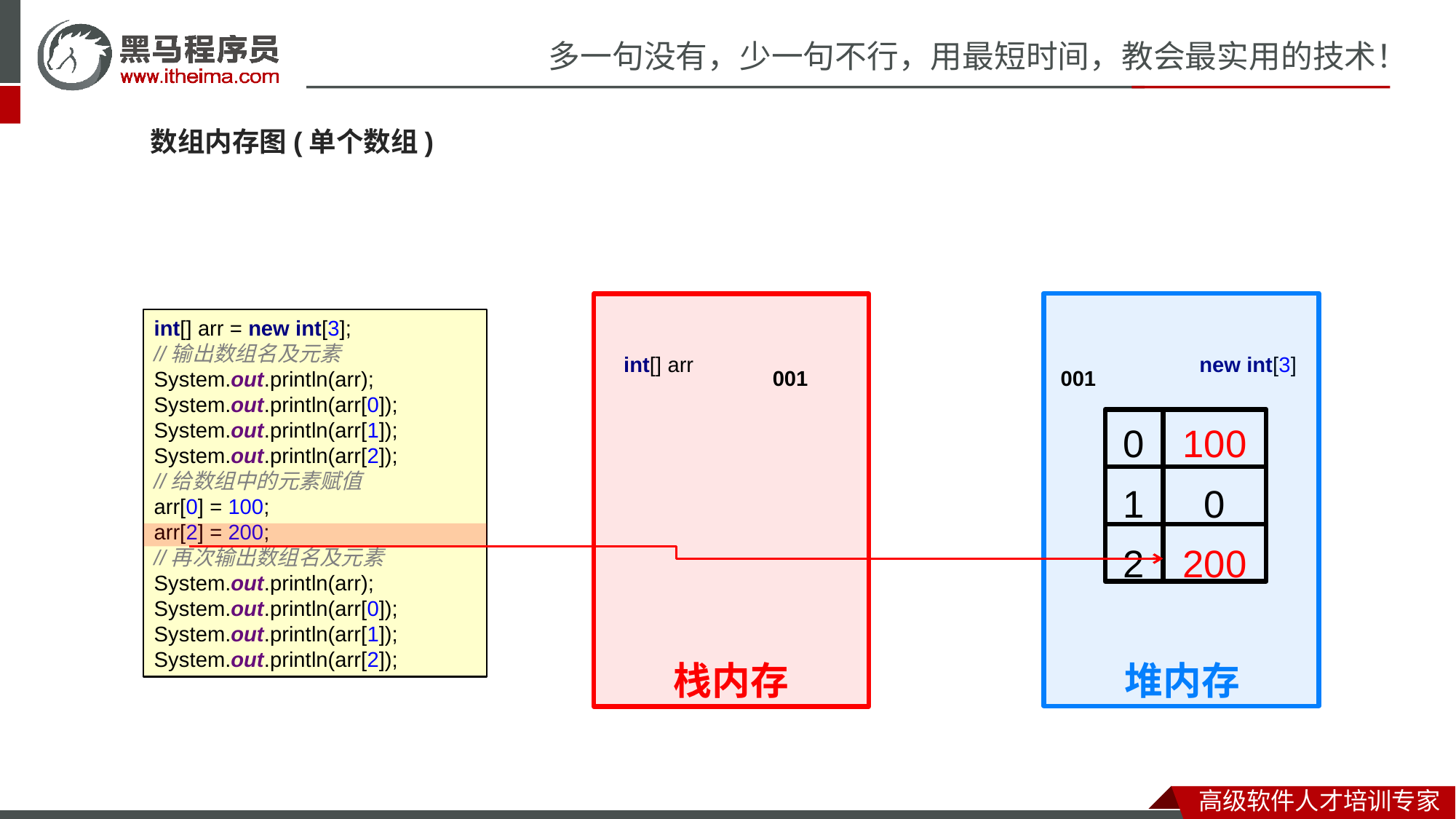

数组内存图(单个数组)

int[] arr   					     new int[3]

int[] arr = new int[3];
//输出数组名及元素
System.out.println(arr);
System.out.println(arr[0]);
System.out.println(arr[1]);
System.out.println(arr[2]);
//给数组中的元素赋值
arr[0] = 100;
arr[2] = 200;
//再次输出数组名及元素
System.out.println(arr);
System.out.println(arr[0]);
System.out.println(arr[1]);
System.out.println(arr[2]);
001
001
0
1
2
100
0
200

堆内存
栈内存